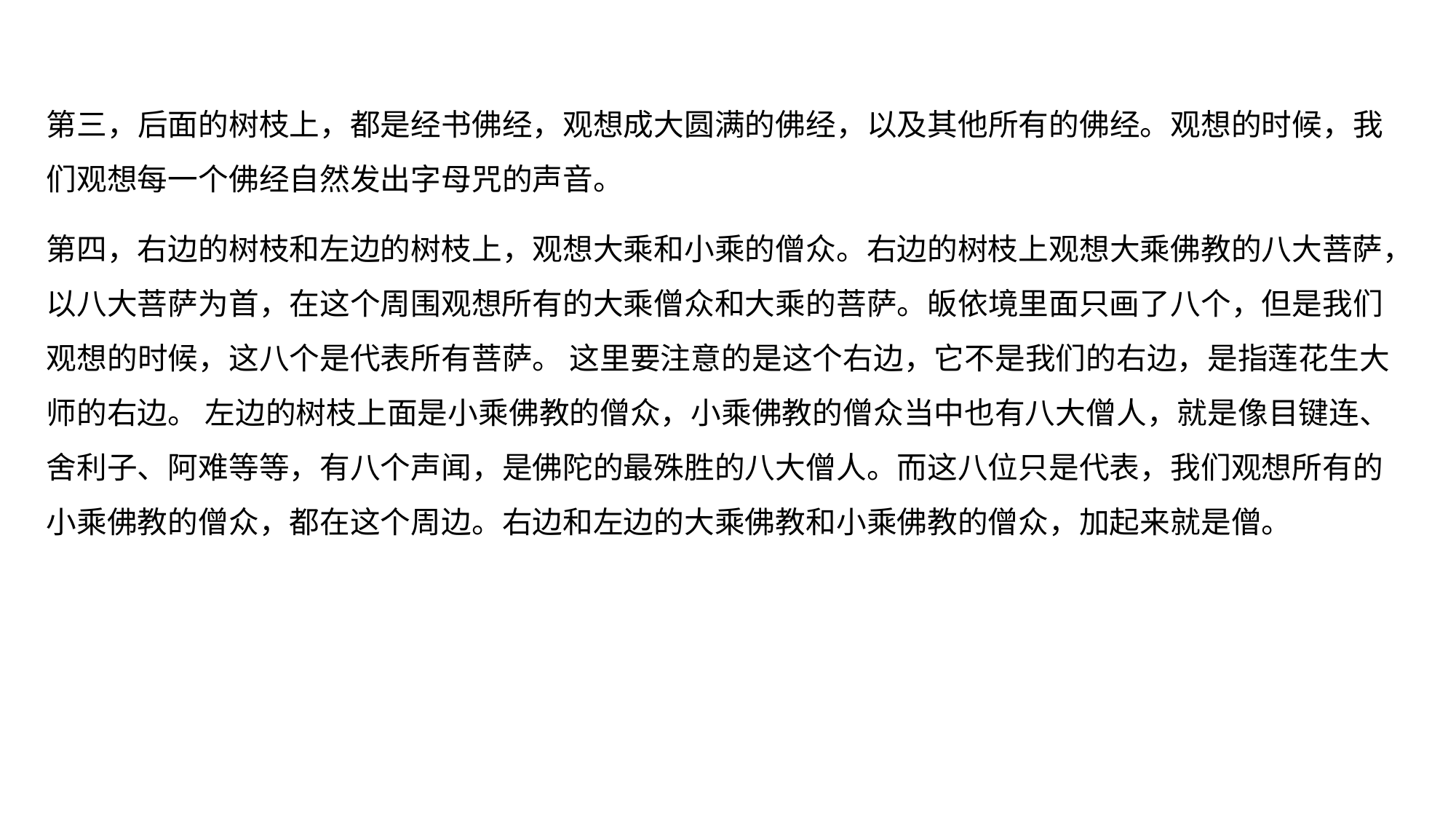

第三，后面的树枝上，都是经书佛经，观想成大圆满的佛经，以及其他所有的佛经。观想的时候，我们观想每一个佛经自然发出字母咒的声音。
第四，右边的树枝和左边的树枝上，观想大乘和小乘的僧众。右边的树枝上观想大乘佛教的八大菩萨，以八大菩萨为首，在这个周围观想所有的大乘僧众和大乘的菩萨。皈依境里面只画了八个，但是我们观想的时候，这八个是代表所有菩萨。 这里要注意的是这个右边，它不是我们的右边，是指莲花生大师的右边。 左边的树枝上面是小乘佛教的僧众，小乘佛教的僧众当中也有八大僧人，就是像目键连、舍利子、阿难等等，有八个声闻，是佛陀的最殊胜的八大僧人。而这八位只是代表，我们观想所有的小乘佛教的僧众，都在这个周边。右边和左边的大乘佛教和小乘佛教的僧众，加起来就是僧。